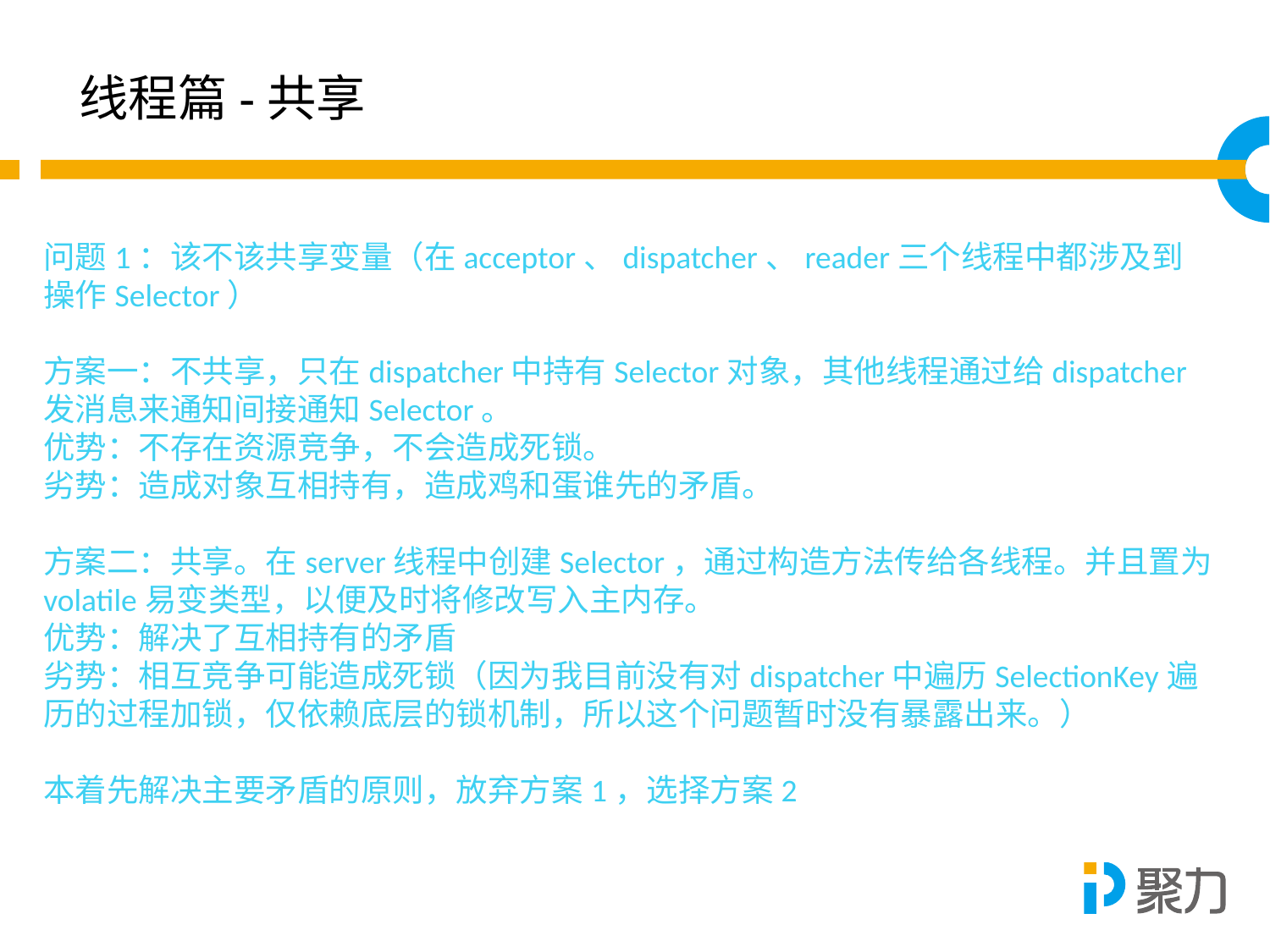

线程篇-共享
问题1：该不该共享变量（在acceptor、dispatcher、reader三个线程中都涉及到操作Selector）

方案一：不共享，只在dispatcher中持有Selector对象，其他线程通过给dispatcher发消息来通知间接通知Selector。
优势：不存在资源竞争，不会造成死锁。
劣势：造成对象互相持有，造成鸡和蛋谁先的矛盾。

方案二：共享。在server线程中创建Selector，通过构造方法传给各线程。并且置为volatile易变类型，以便及时将修改写入主内存。
优势：解决了互相持有的矛盾
劣势：相互竞争可能造成死锁（因为我目前没有对dispatcher中遍历SelectionKey遍历的过程加锁，仅依赖底层的锁机制，所以这个问题暂时没有暴露出来。）

本着先解决主要矛盾的原则，放弃方案1，选择方案2